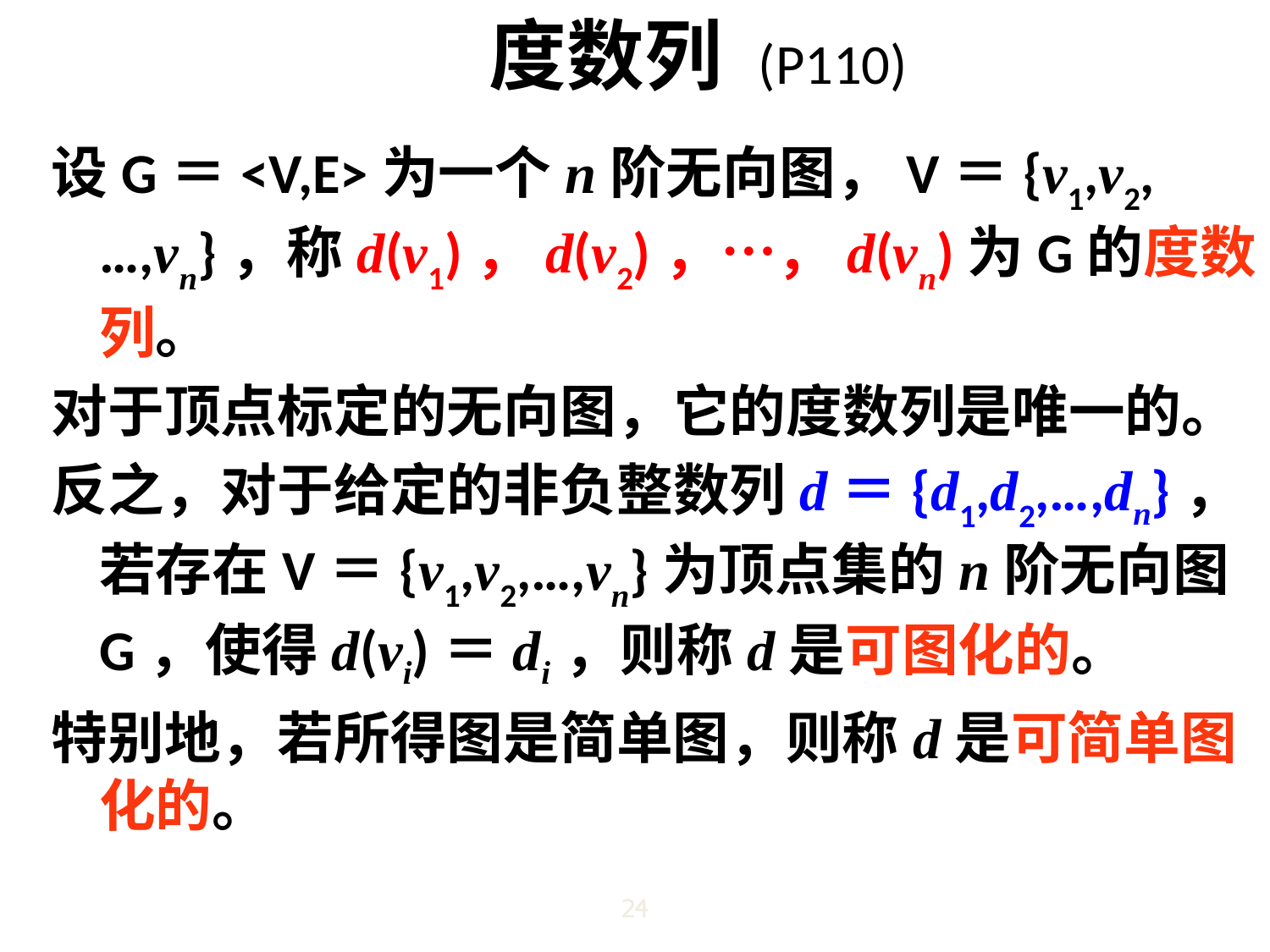

# 度数列 (P110)
设G＝<V,E>为一个n阶无向图，V＝{v1,v2,…,vn}，称d(v1)，d(v2)，…，d(vn)为G的度数列。
对于顶点标定的无向图，它的度数列是唯一的。
反之，对于给定的非负整数列d＝{d1,d2,…,dn}，若存在V＝{v1,v2,…,vn}为顶点集的n阶无向图G，使得d(vi)＝di，则称d是可图化的。
特别地，若所得图是简单图，则称d是可简单图化的。
24